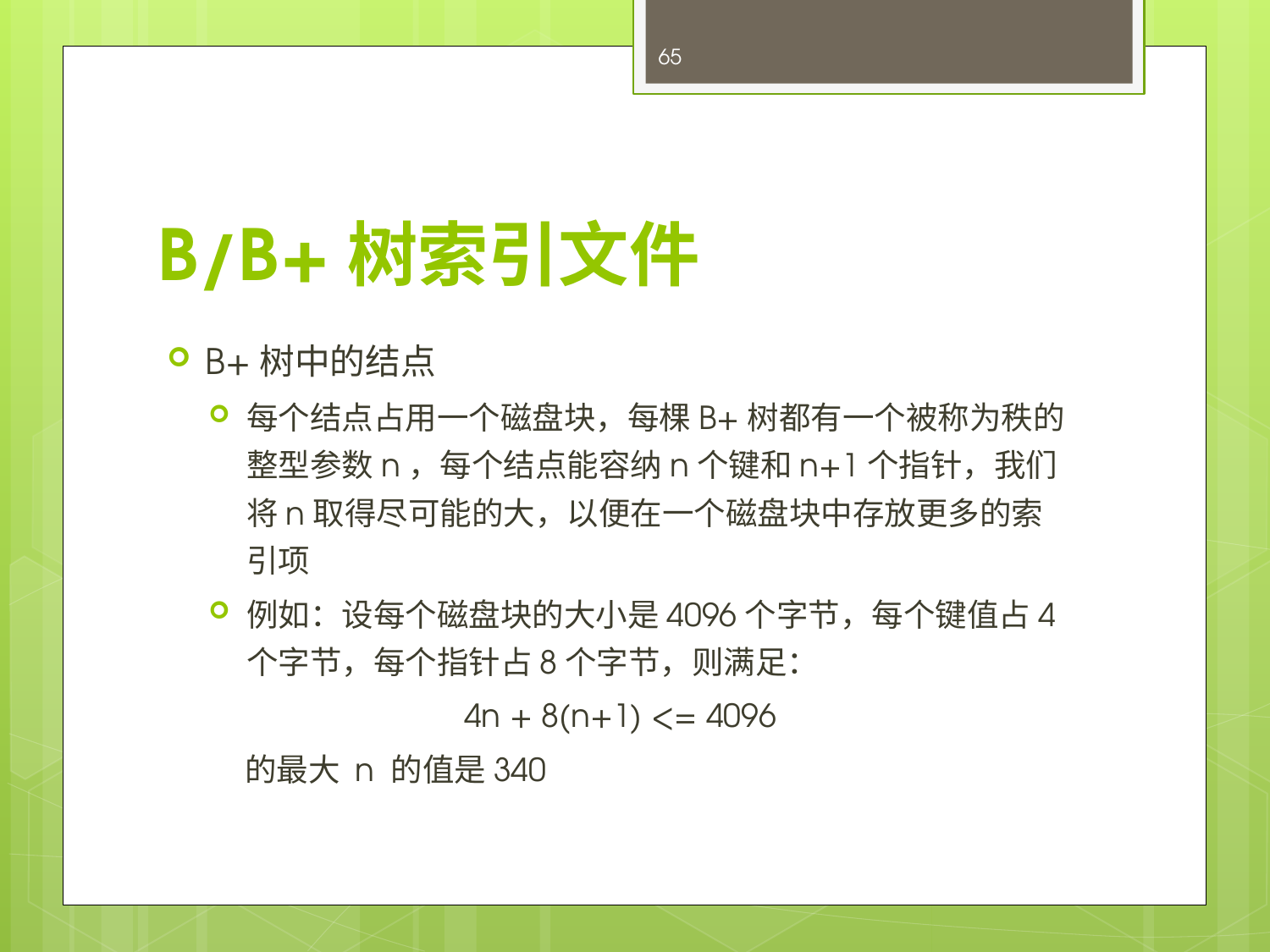

65
# B/B+树索引文件
B+树中的结点
每个结点占用一个磁盘块，每棵B+树都有一个被称为秩的整型参数n，每个结点能容纳n个键和n+1个指针，我们将n取得尽可能的大，以便在一个磁盘块中存放更多的索引项
例如：设每个磁盘块的大小是4096个字节，每个键值占4个字节，每个指针占8个字节，则满足：
4n + 8(n+1) <= 4096
    的最大 n 的值是340